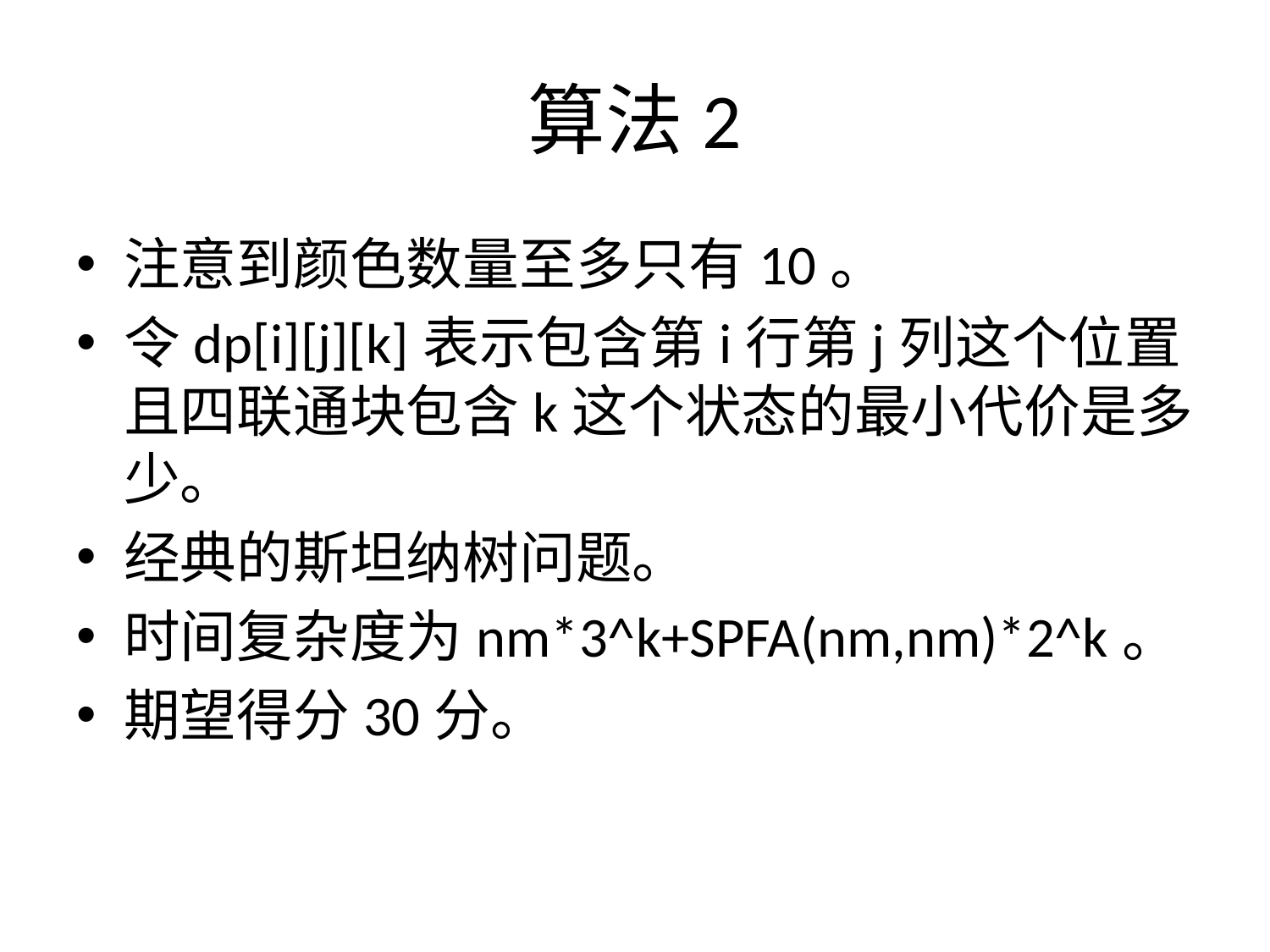

# 算法2
注意到颜色数量至多只有10。
令dp[i][j][k]表示包含第i行第j列这个位置且四联通块包含k这个状态的最小代价是多少。
经典的斯坦纳树问题。
时间复杂度为nm*3^k+SPFA(nm,nm)*2^k。
期望得分30分。